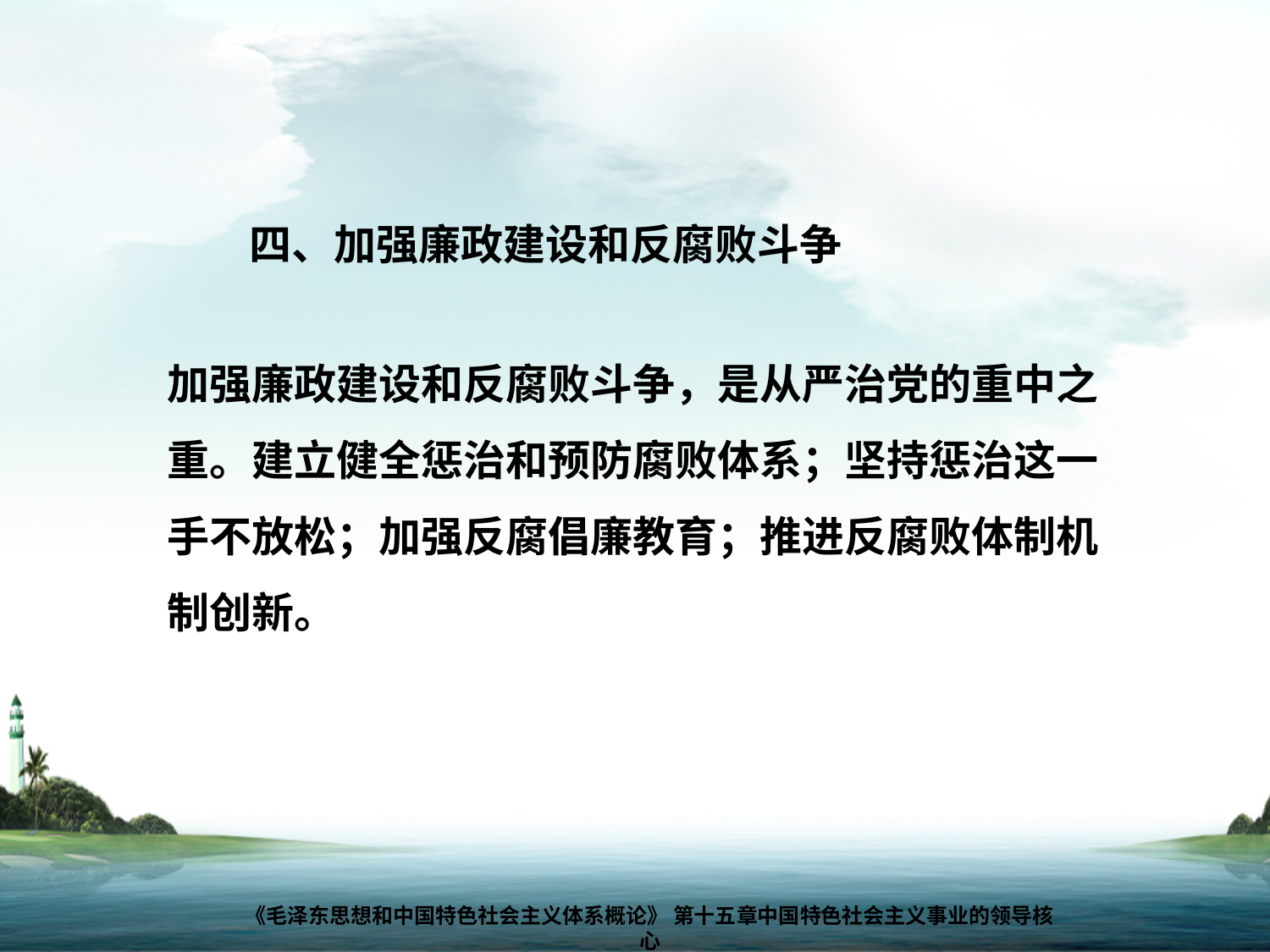

四、加强廉政建设和反腐败斗争
加强廉政建设和反腐败斗争，是从严治党的重中之重。建立健全惩治和预防腐败体系；坚持惩治这一手不放松；加强反腐倡廉教育；推进反腐败体制机制创新。
《毛泽东思想和中国特色社会主义体系概论》 第十五章中国特色社会主义事业的领导核心